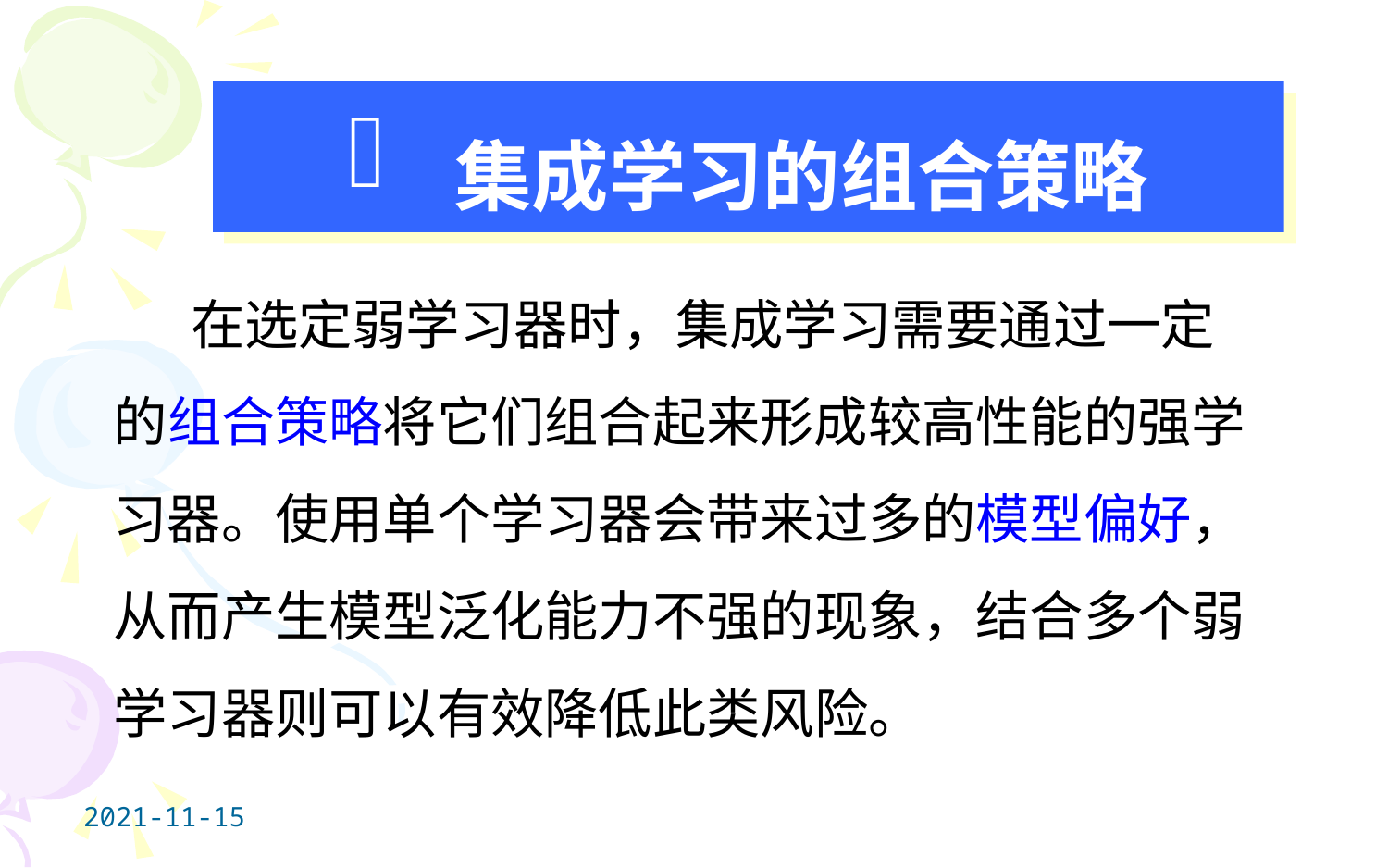

集成学习的组合策略
 在选定弱学习器时，集成学习需要通过一定的组合策略将它们组合起来形成较高性能的强学习器。使用单个学习器会带来过多的模型偏好，从而产生模型泛化能力不强的现象，结合多个弱学习器则可以有效降低此类风险。
2021-11-15